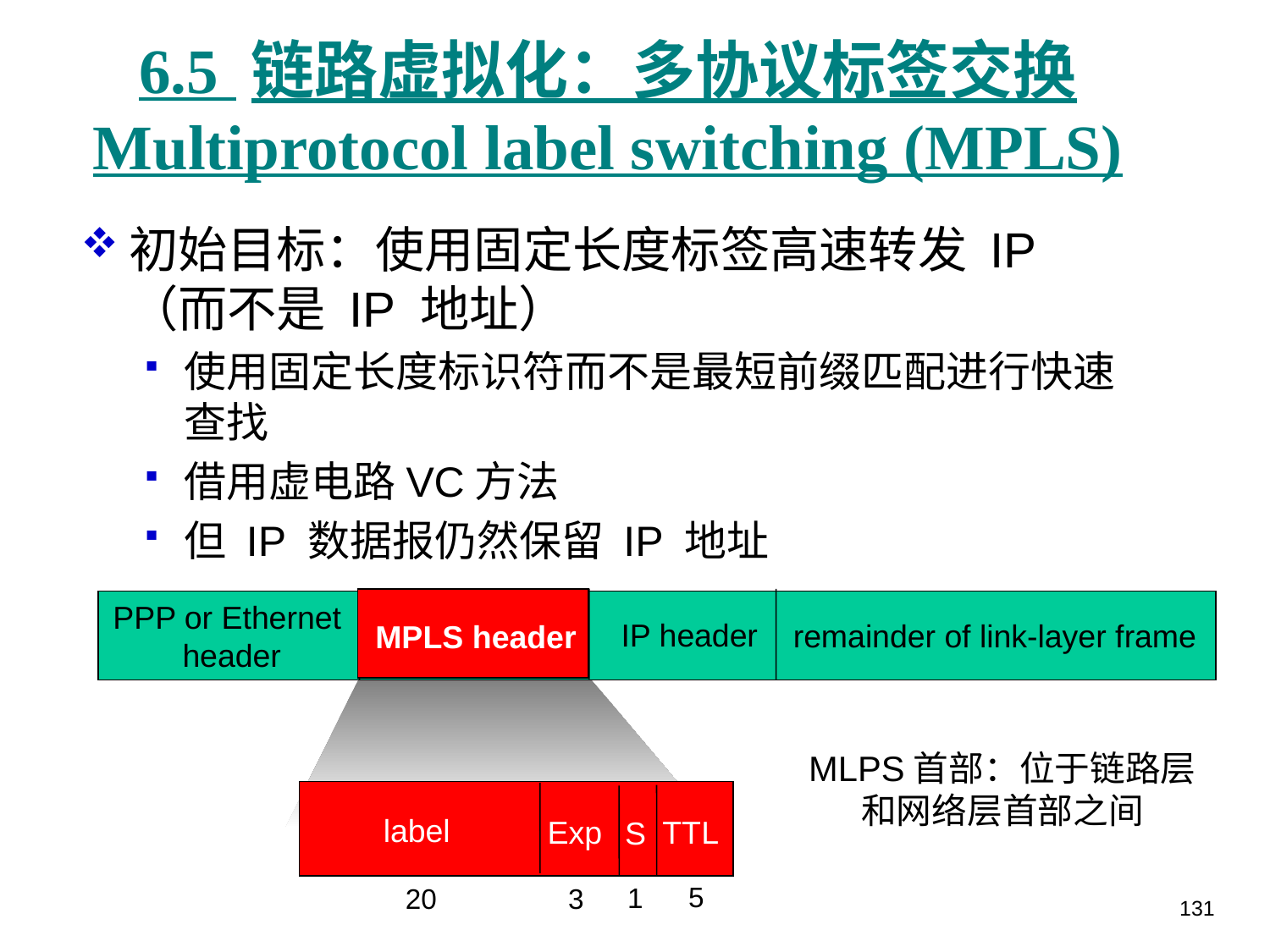

# 6.5 链路虚拟化：多协议标签交换 Multiprotocol label switching (MPLS)
初始目标：使用固定长度标签高速转发 IP （而不是 IP 地址）
使用固定长度标识符而不是最短前缀匹配进行快速查找
借用虚电路VC方法
但 IP 数据报仍然保留 IP 地址

PPP or Ethernet
header
IP header
remainder of link-layer frame
MPLS header

MLPS首部：位于链路层和网络层首部之间

label
Exp
TTL
S
5
1
3
20
131